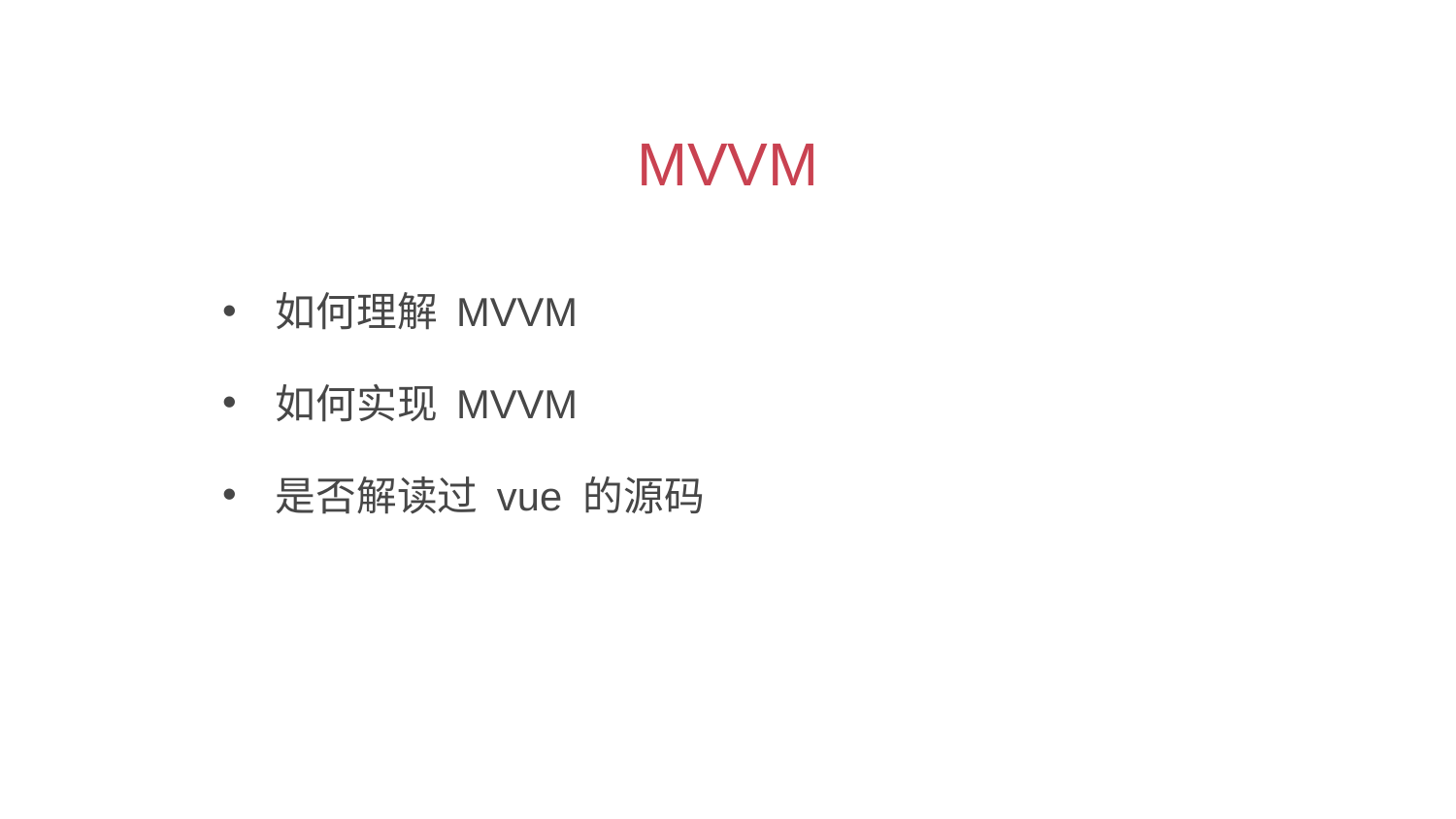

MVVM
 如何理解 MVVM
 如何实现 MVVM
 是否解读过 vue 的源码